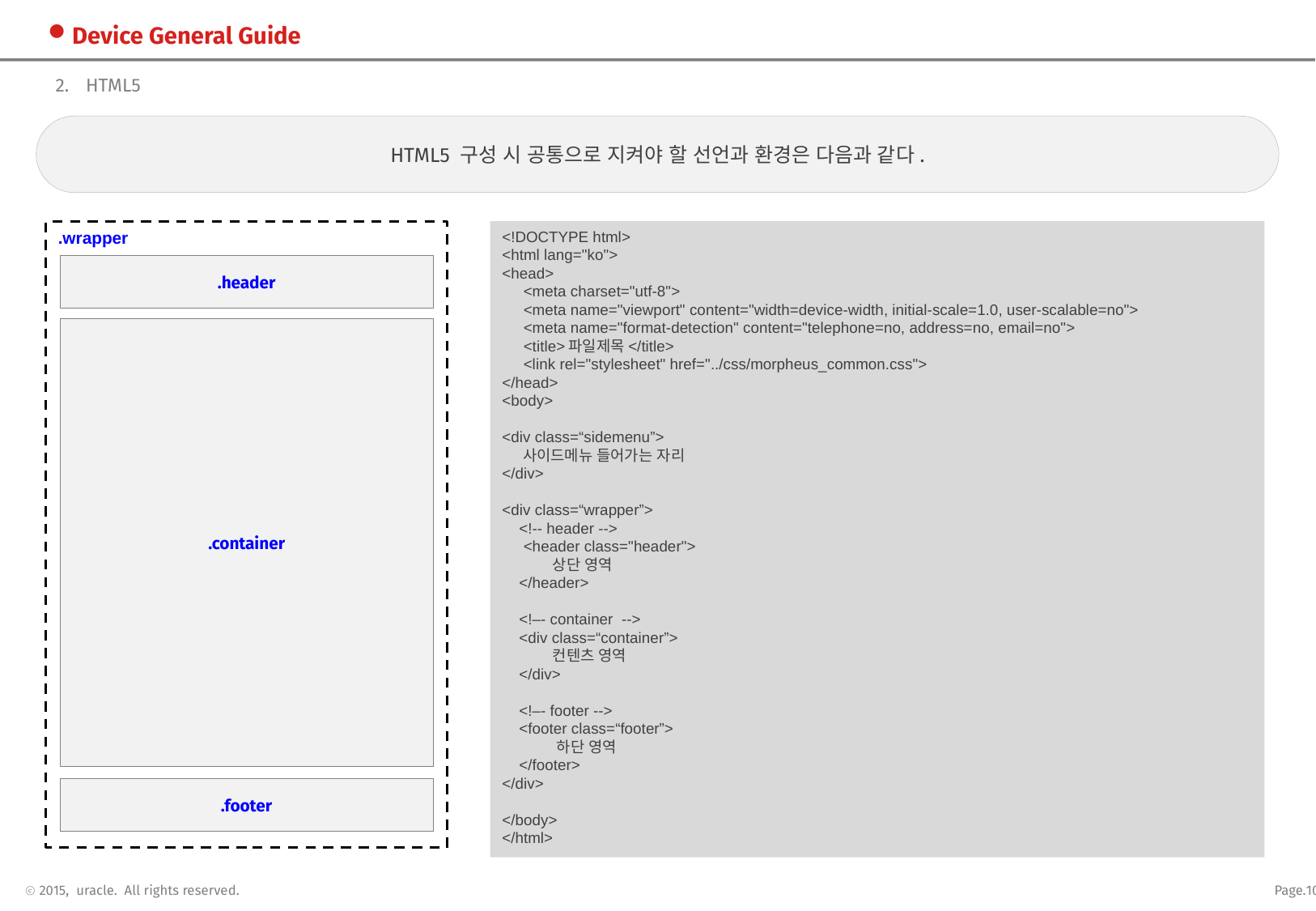

# Device General Guide
HTML5
HTML5 구성 시 공통으로 지켜야 할 선언과 환경은 다음과 같다.

.wrapper
<!DOCTYPE html>
<html lang="ko">
<head>
     <meta charset="utf-8">
     <meta name="viewport" content="width=device-width, initial-scale=1.0, user-scalable=no">
     <meta name="format-detection" content="telephone=no, address=no, email=no">
     <title>파일제목</title>
     <link rel="stylesheet" href="../css/morpheus_common.css">
</head>
<body>

<div class=“sidemenu”>
    사이드메뉴 들어가는 자리
</div>

<div class=“wrapper”>
    <!-- header -->
     <header class="header">
           상단 영역
    </header>

    <!–- container  -->
    <div class=“container”>
           컨텐츠 영역
    </div>

    <!–- footer -->
    <footer class=“footer”>
            하단 영역
    </footer>
</div>

</body>
</html>
.header
.container
.footer